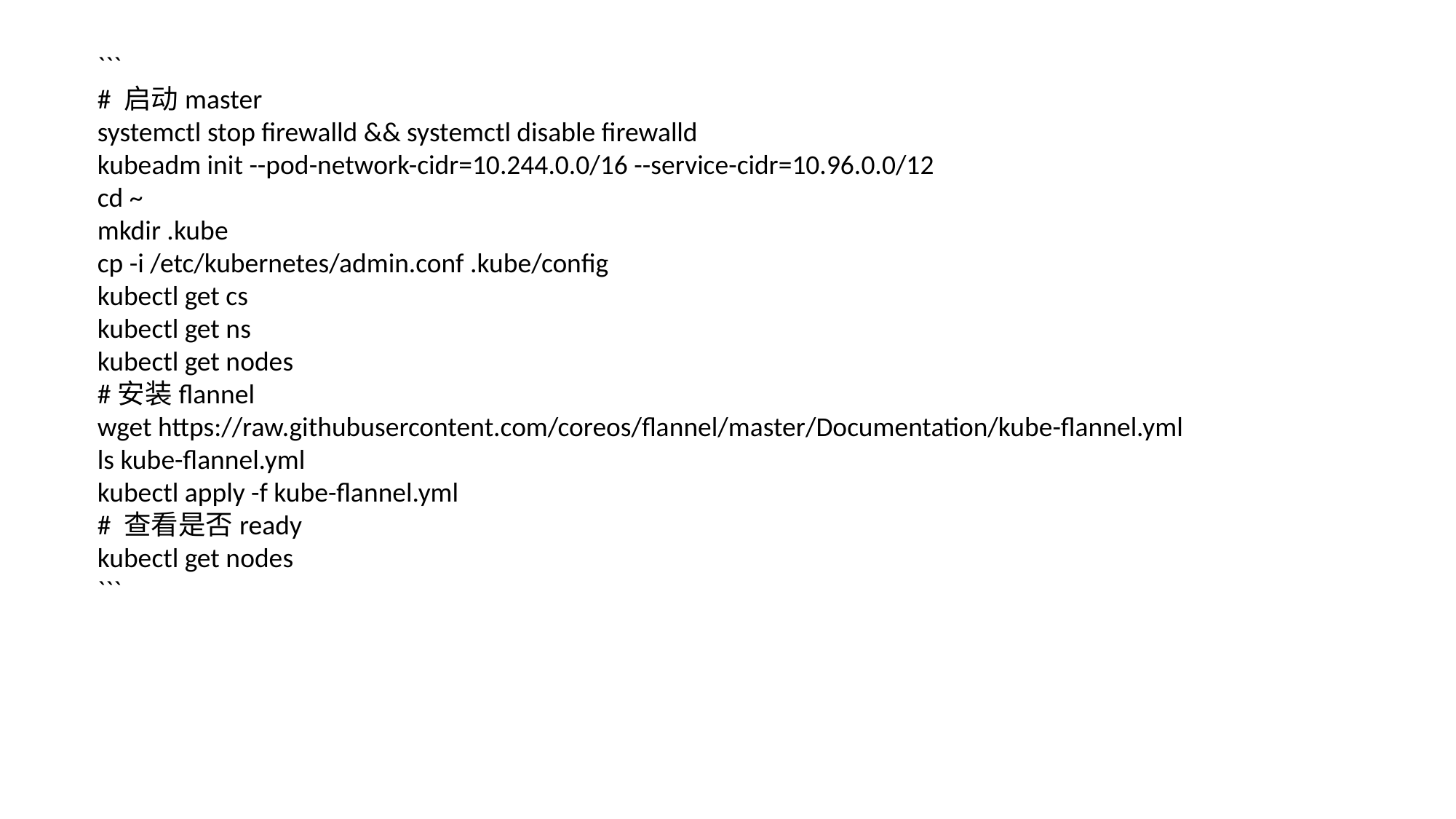

```
# 启动master
systemctl stop firewalld && systemctl disable firewalld
kubeadm init --pod-network-cidr=10.244.0.0/16 --service-cidr=10.96.0.0/12
cd ~
mkdir .kube
cp -i /etc/kubernetes/admin.conf .kube/config
kubectl get cs
kubectl get ns
kubectl get nodes
#安装flannel
wget https://raw.githubusercontent.com/coreos/flannel/master/Documentation/kube-flannel.yml
ls kube-flannel.yml
kubectl apply -f kube-flannel.yml
# 查看是否ready
kubectl get nodes
```